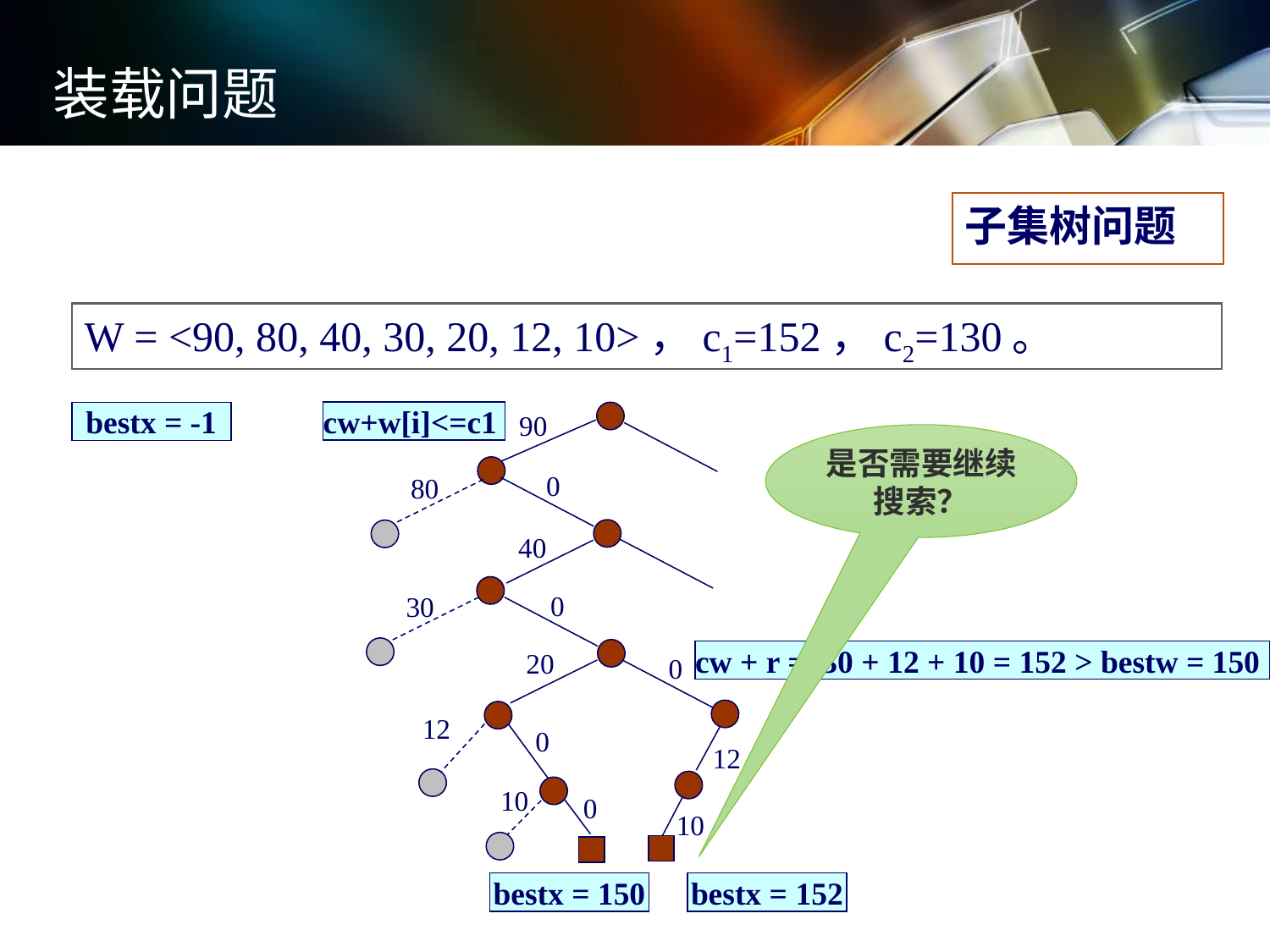

装载问题
子集树问题
W = <90, 80, 40, 30, 20, 12, 10>，c1=152，c2=130。
cw+w[i]<=c1

90

0
80

40

0
30

20
0

12
0

12

10
0

10

cw + r =130 + 12 + 10 = 152 > bestw = 150
bestx = -1
是否需要继续搜索？
bestx = 150
bestx = 152